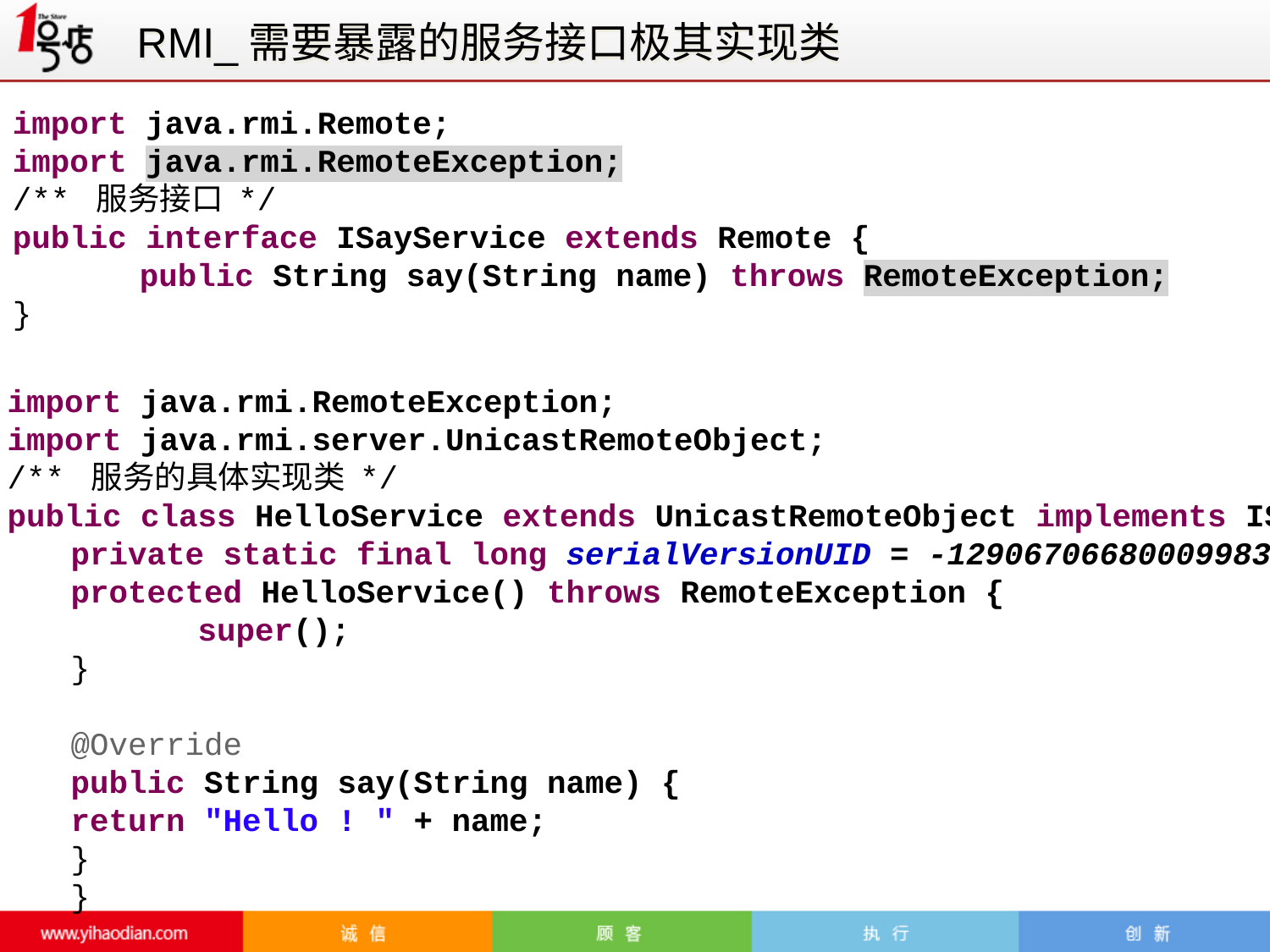

RMI_需要暴露的服务接口极其实现类
import java.rmi.Remote;
import java.rmi.RemoteException;
/** 服务接口 */
public interface ISayService extends Remote {
	public String say(String name) throws RemoteException;
}
import java.rmi.RemoteException;
import java.rmi.server.UnicastRemoteObject;
/** 服务的具体实现类 */
public class HelloService extends UnicastRemoteObject implements ISayService {
private static final long serialVersionUID = -1290670668000998377L;
protected HelloService() throws RemoteException {
	super();
}

@Override
public String say(String name) {
return "Hello ! " + name;
}
}